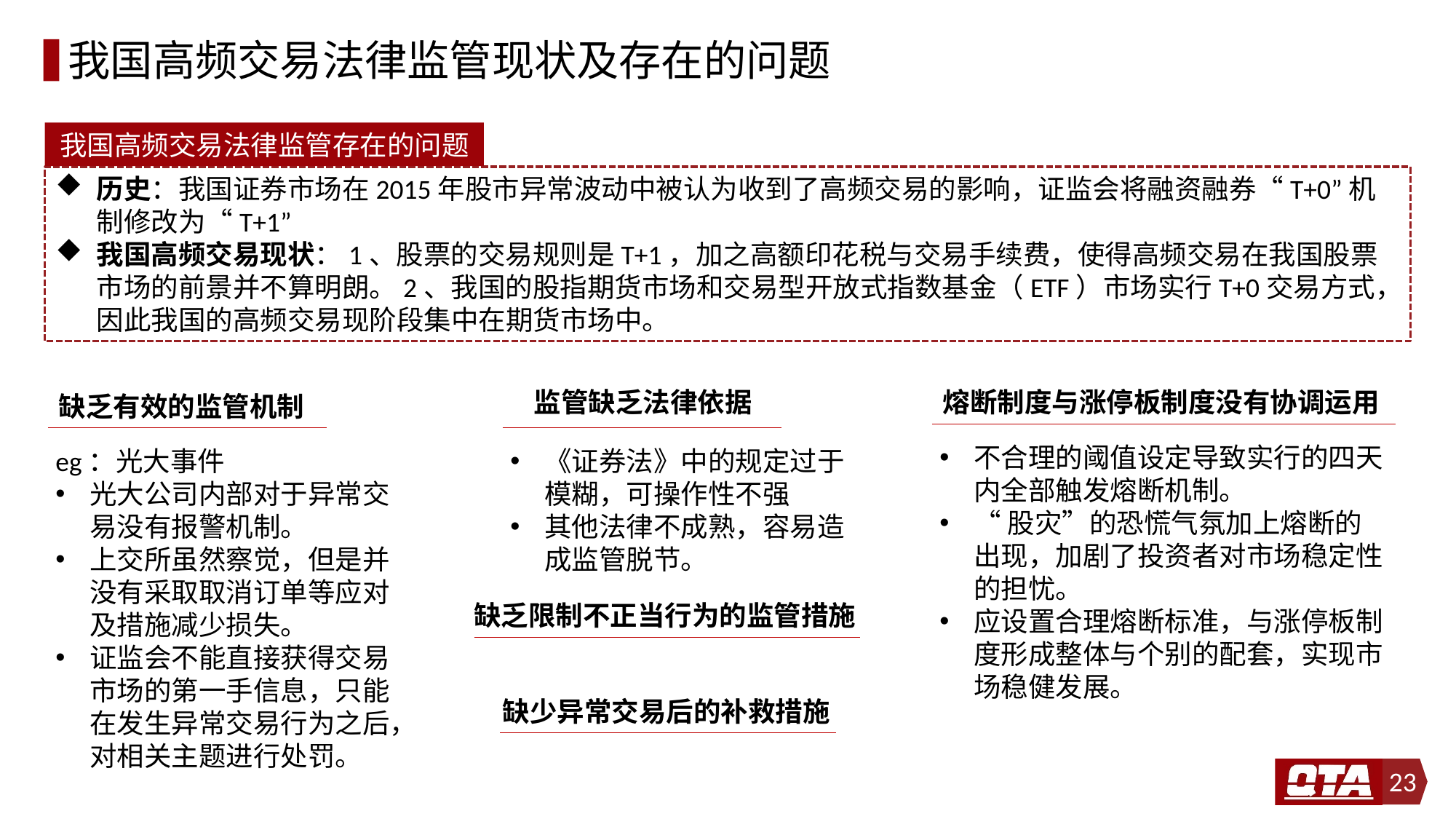

# 我国高频交易法律监管现状及存在的问题
我国高频交易法律监管存在的问题
历史：我国证券市场在2015年股市异常波动中被认为收到了高频交易的影响，证监会将融资融券“T+0”机制修改为“T+1”
我国高频交易现状：1、股票的交易规则是T+1，加之高额印花税与交易手续费，使得高频交易在我国股票市场的前景并不算明朗。2、我国的股指期货市场和交易型开放式指数基金（ETF）市场实行T+0交易方式，因此我国的高频交易现阶段集中在期货市场中。
监管缺乏法律依据
熔断制度与涨停板制度没有协调运用
缺乏有效的监管机制
不合理的阈值设定导致实行的四天内全部触发熔断机制。
“股灾”的恐慌气氛加上熔断的出现，加剧了投资者对市场稳定性的担忧。
应设置合理熔断标准，与涨停板制度形成整体与个别的配套，实现市场稳健发展。
eg：光大事件
光大公司内部对于异常交易没有报警机制。
上交所虽然察觉，但是并没有采取取消订单等应对及措施减少损失。
证监会不能直接获得交易市场的第一手信息，只能在发生异常交易行为之后，对相关主题进行处罚。
《证券法》中的规定过于模糊，可操作性不强
其他法律不成熟，容易造成监管脱节。
缺乏限制不正当行为的监管措施
缺少异常交易后的补救措施
23